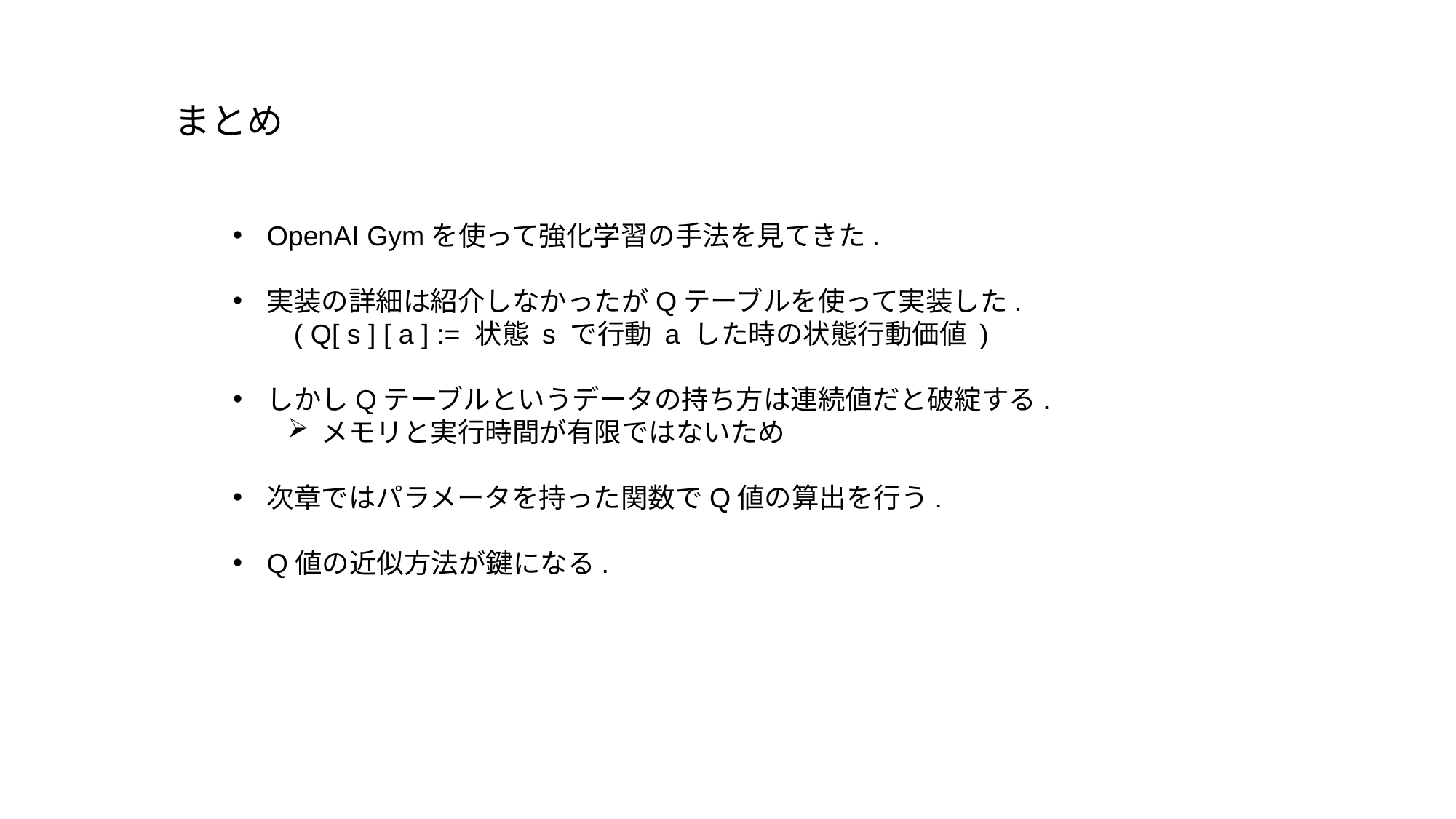

まとめ
OpenAI Gymを使って強化学習の手法を見てきた.

実装の詳細は紹介しなかったがQテーブルを使って実装した.
　　( Q[ s ] [ a ] := 状態 s で行動 a した時の状態行動価値 )

しかしQテーブルというデータの持ち方は連続値だと破綻する.
メモリと実行時間が有限ではないため

次章ではパラメータを持った関数でQ値の算出を行う.

Q値の近似方法が鍵になる.